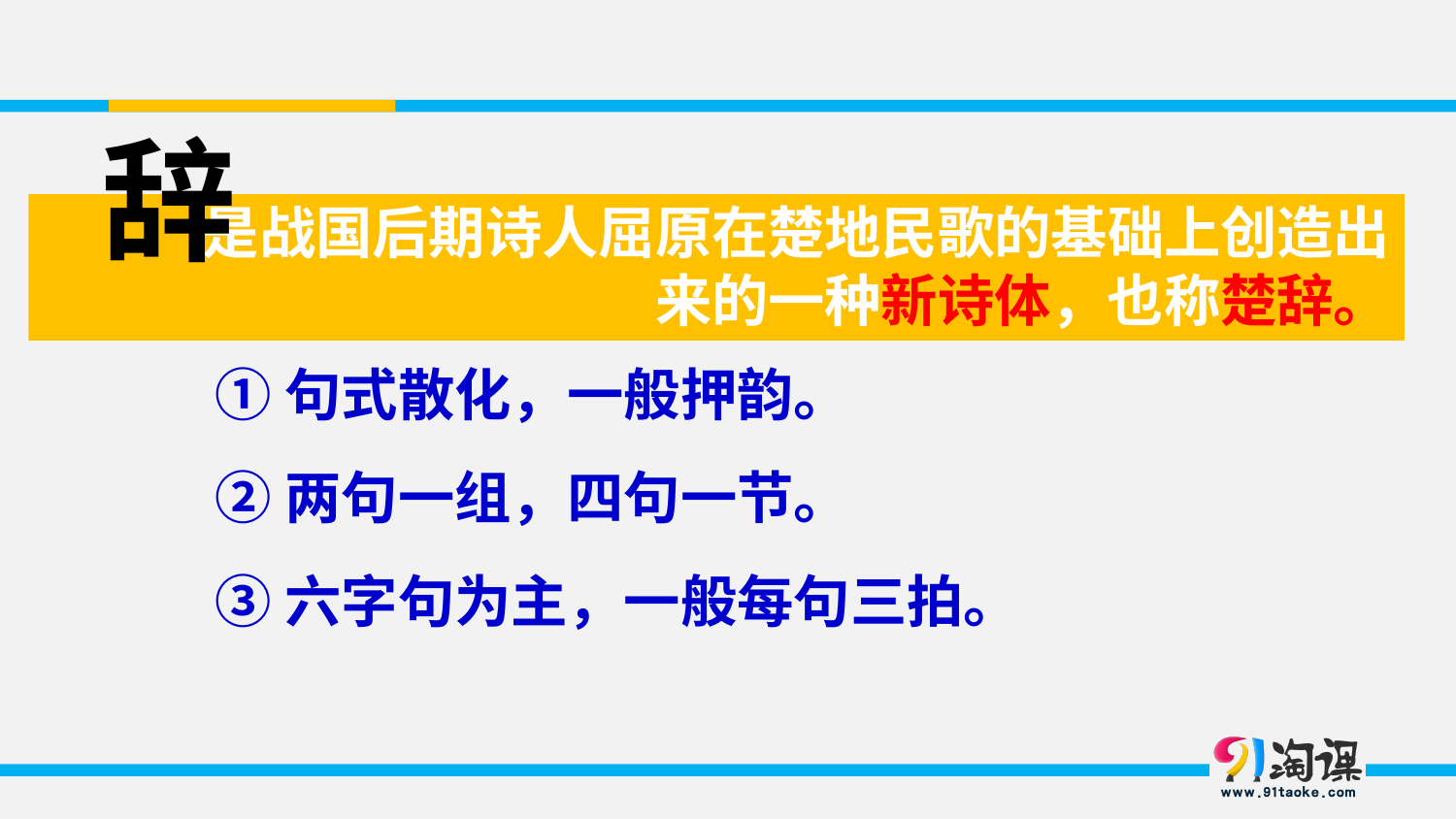

辞
       是战国后期诗人屈原在楚地民歌的基础上创造出来的一种新诗体，也称楚辞。
①句式散化，一般押韵。
②两句一组，四句一节。
③六字句为主，一般每句三拍。